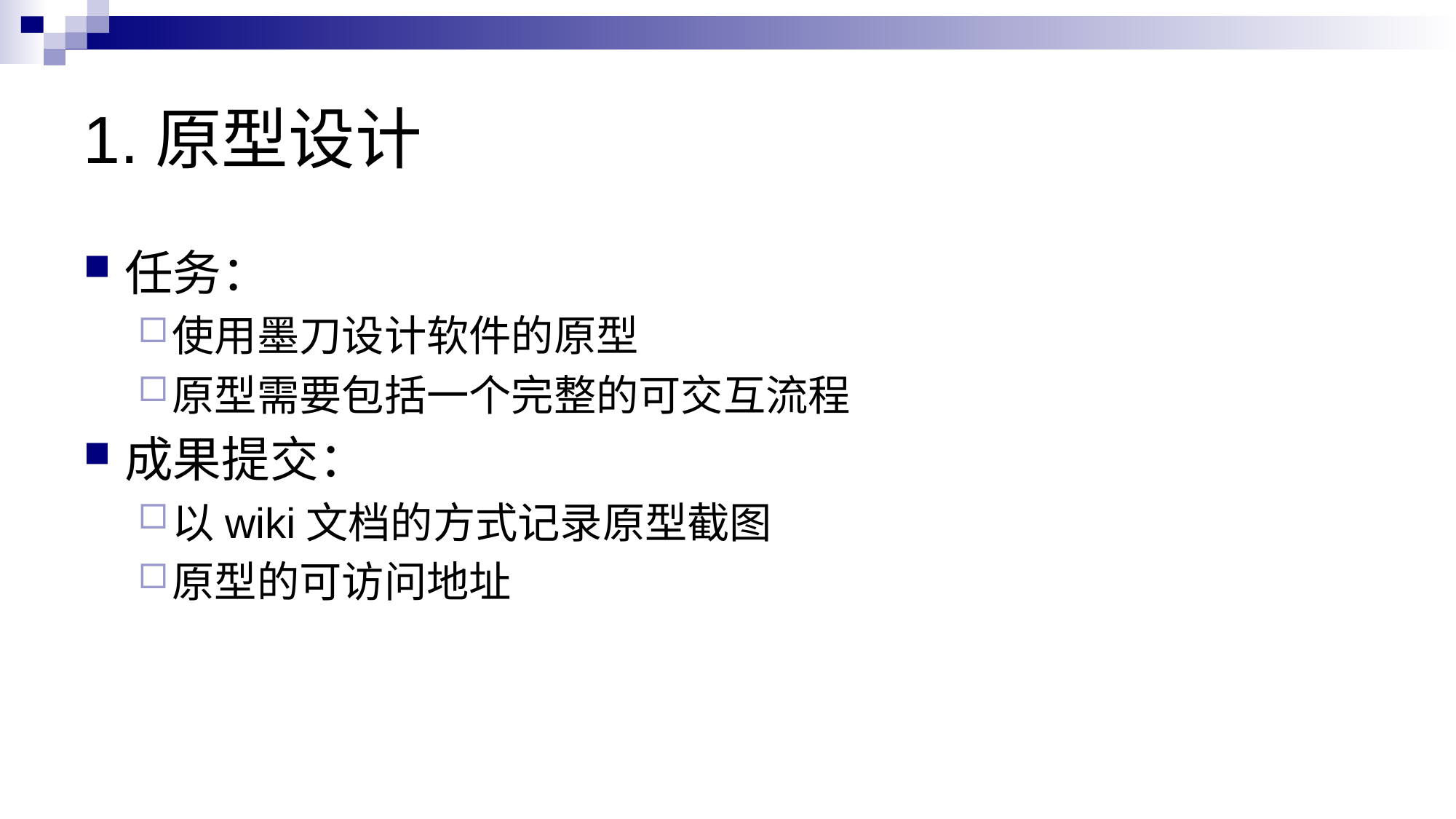

# 1.原型设计
任务：
使用墨刀设计软件的原型
原型需要包括一个完整的可交互流程
成果提交：
以wiki文档的方式记录原型截图
原型的可访问地址